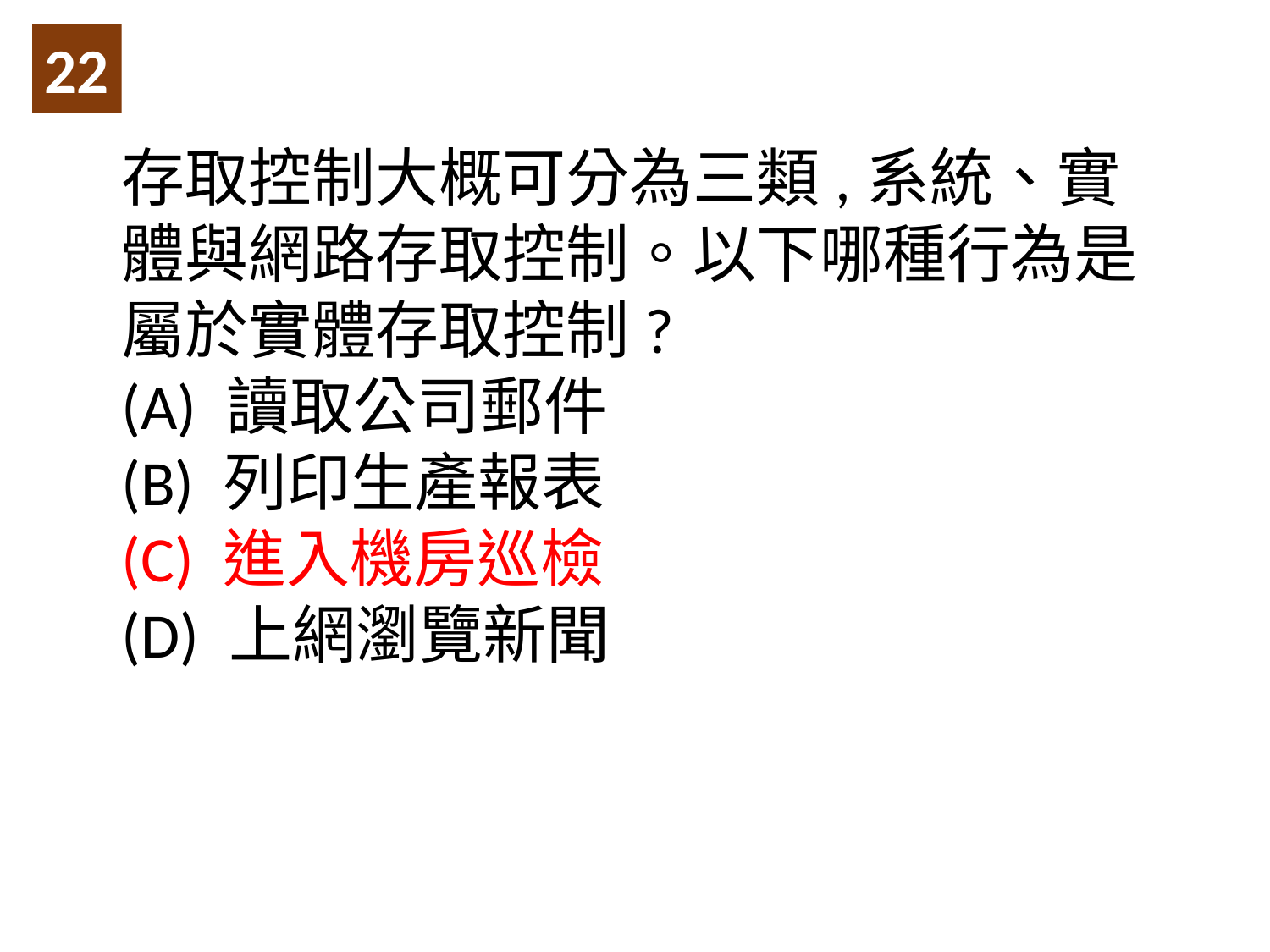

22
存取控制大概可分為三類,系統、實體與網路存取控制。以下哪種行為是屬於實體存取控制?
(A) 讀取公司郵件
(B) 列印生產報表
(C) 進入機房巡檢
(D) 上網瀏覽新聞